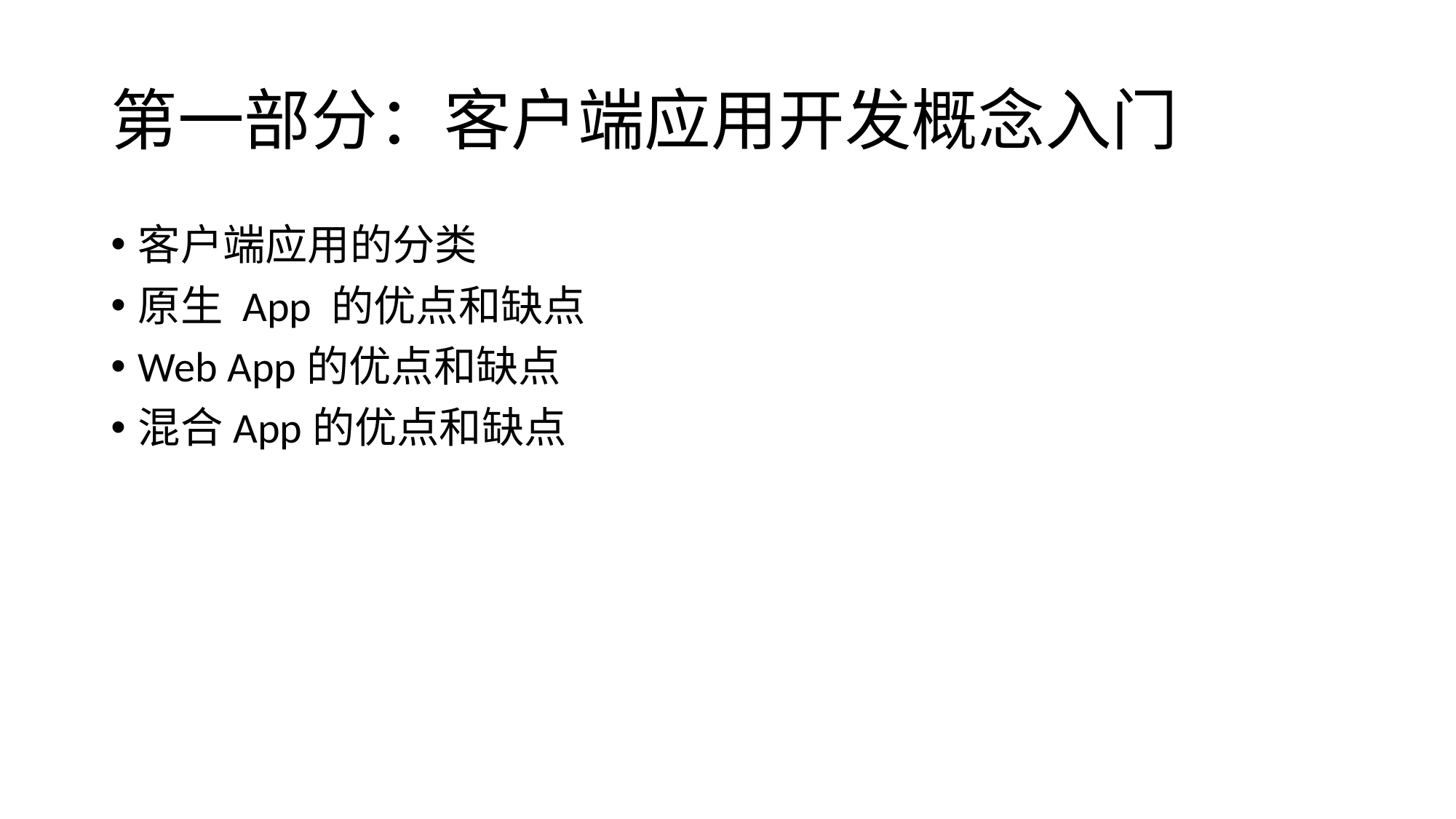

# 第一部分：客户端应用开发概念入门
客户端应用的分类
原生 App 的优点和缺点
Web App的优点和缺点
混合App的优点和缺点